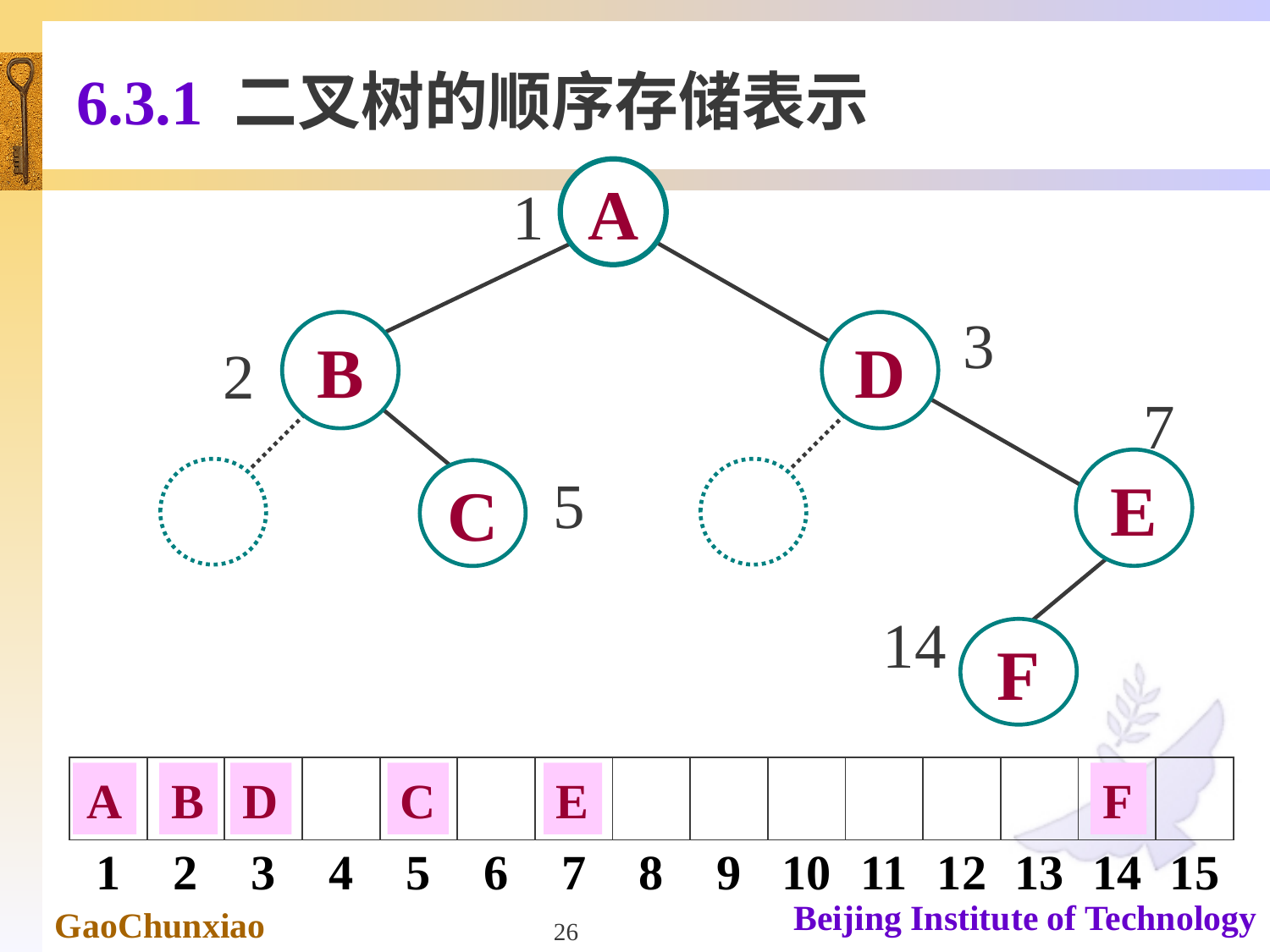

# 6.3.1 二叉树的顺序存储表示
A
1

3
B
D
2
7

E

5

C

14
F
|  |  |  |  |  |  |  |  |  |  |  |  |  |  |  |
| --- | --- | --- | --- | --- | --- | --- | --- | --- | --- | --- | --- | --- | --- | --- |
| 1 | 2 | 3 | 4 | 5 | 6 | 7 | 8 | 9 | 10 | 11 | 12 | 13 | 14 | 15 |
A
B
D
C
E
F
26